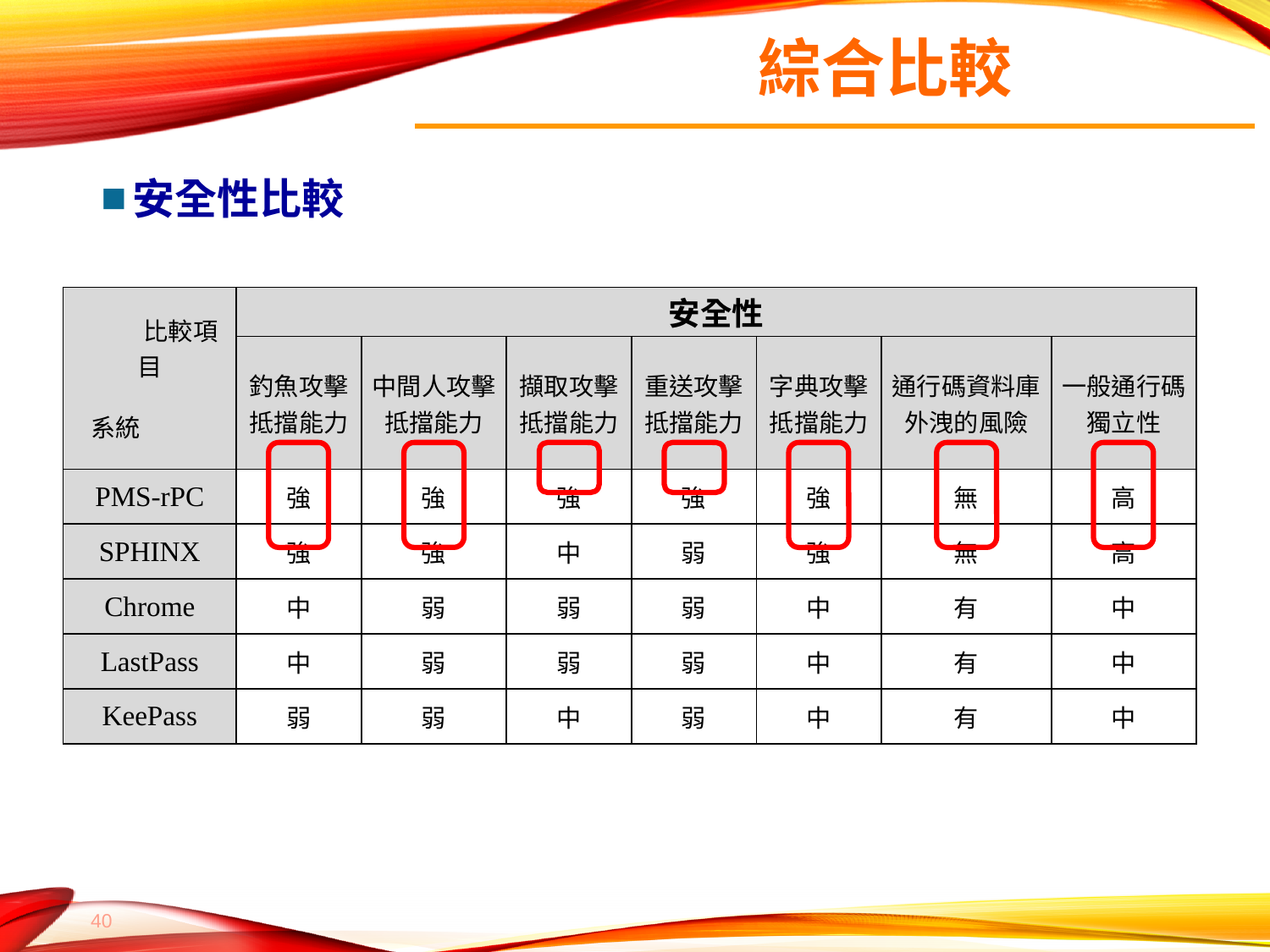

# 綜合比較
安全性比較
| 比較項目 系統 | 安全性 |  |  |  |  |  |  |
| --- | --- | --- | --- | --- | --- | --- | --- |
|  | 釣魚攻擊 抵擋能力 | 中間人攻擊 抵擋能力 | 擷取攻擊 抵擋能力 | 重送攻擊 抵擋能力 | 字典攻擊 抵擋能力 | 通行碼資料庫 外洩的風險 | 一般通行碼 獨立性 |
| PMS-rPC | 強 | 強 | 強 | 強 | 強 | 無 | 高 |
| SPHINX | 強 | 強 | 中 | 弱 | 強 | 無 | 高 |
| Chrome | 中 | 弱 | 弱 | 弱 | 中 | 有 | 中 |
| LastPass | 中 | 弱 | 弱 | 弱 | 中 | 有 | 中 |
| KeePass | 弱 | 弱 | 中 | 弱 | 中 | 有 | 中 |

40